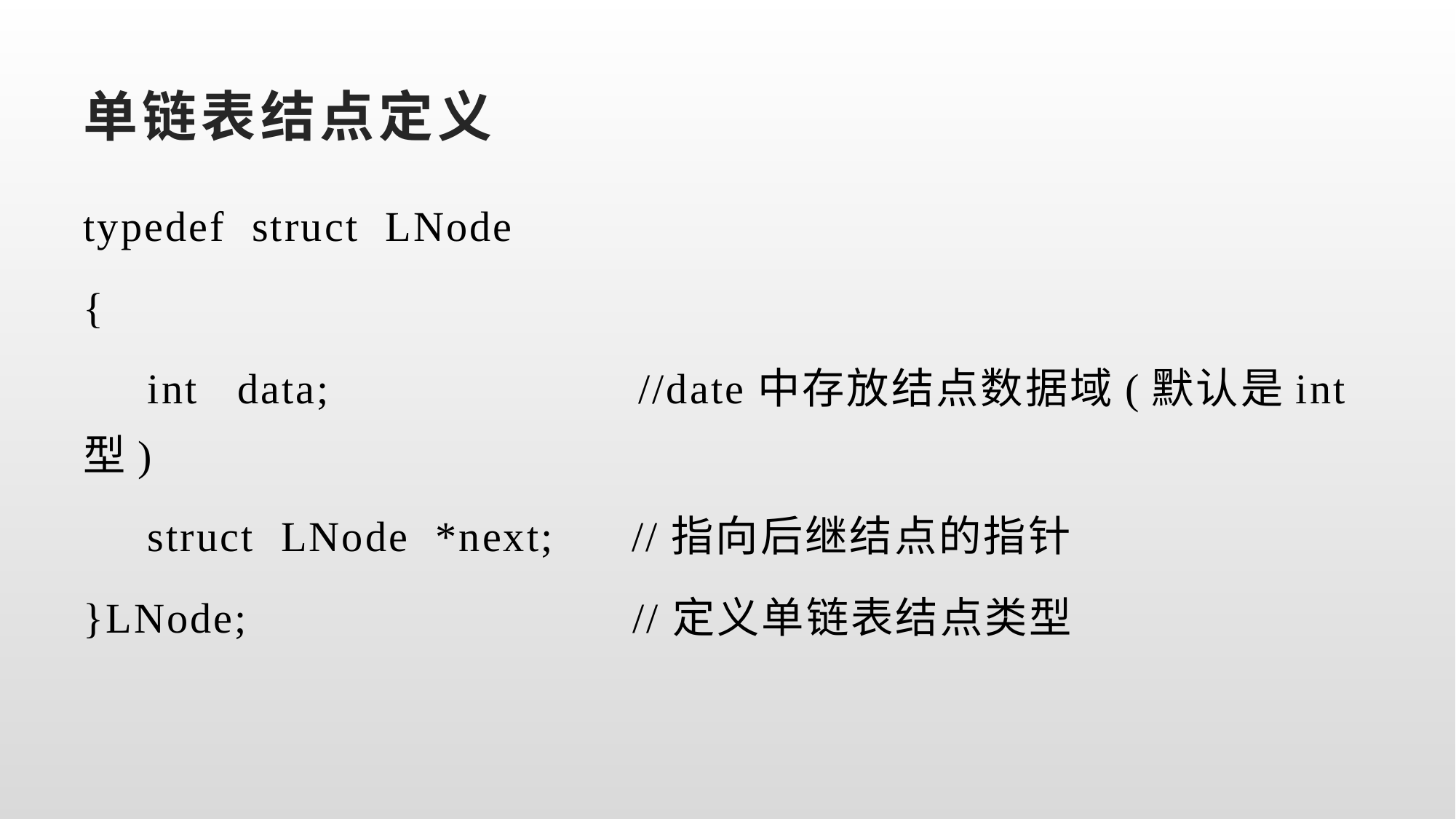

# 单链表结点定义
typedef  struct  LNode
{
     int   data;                        //date中存放结点数据域(默认是int型)
     struct  LNode  *next;      //指向后继结点的指针
}LNode;                              //定义单链表结点类型